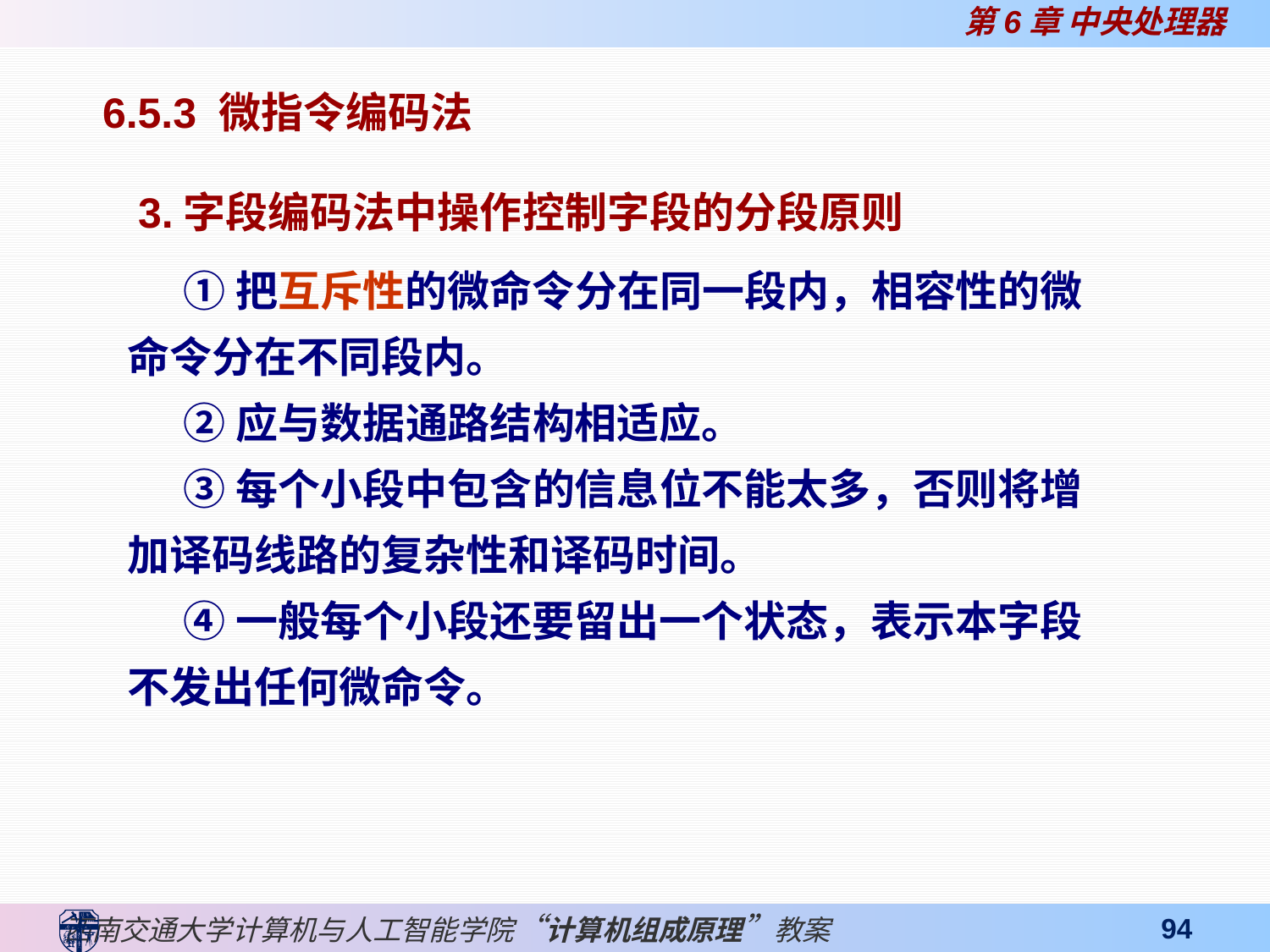

6.5.3 微指令编码法
3.字段编码法中操作控制字段的分段原则
  ①把互斥性的微命令分在同一段内，相容性的微命令分在不同段内。
  ②应与数据通路结构相适应。
  ③每个小段中包含的信息位不能太多，否则将增加译码线路的复杂性和译码时间。
  ④一般每个小段还要留出一个状态，表示本字段不发出任何微命令。